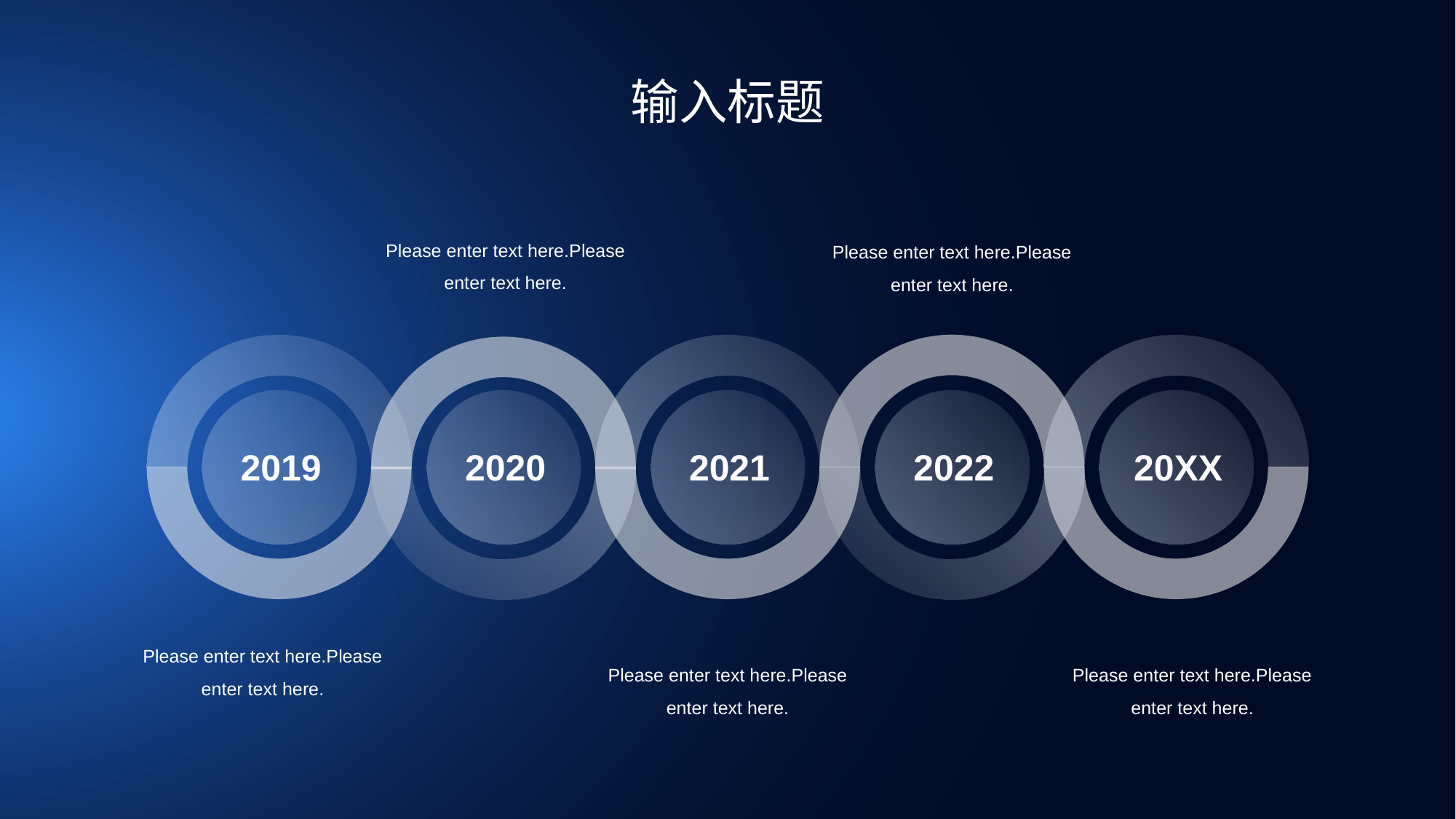

输入标题
Please enter text here.Please enter text here.
Please enter text here.Please enter text here.

2019
2020
2021
2022
20XX
Please enter text here.Please enter text here.
Please enter text here.Please enter text here.
Please enter text here.Please enter text here.